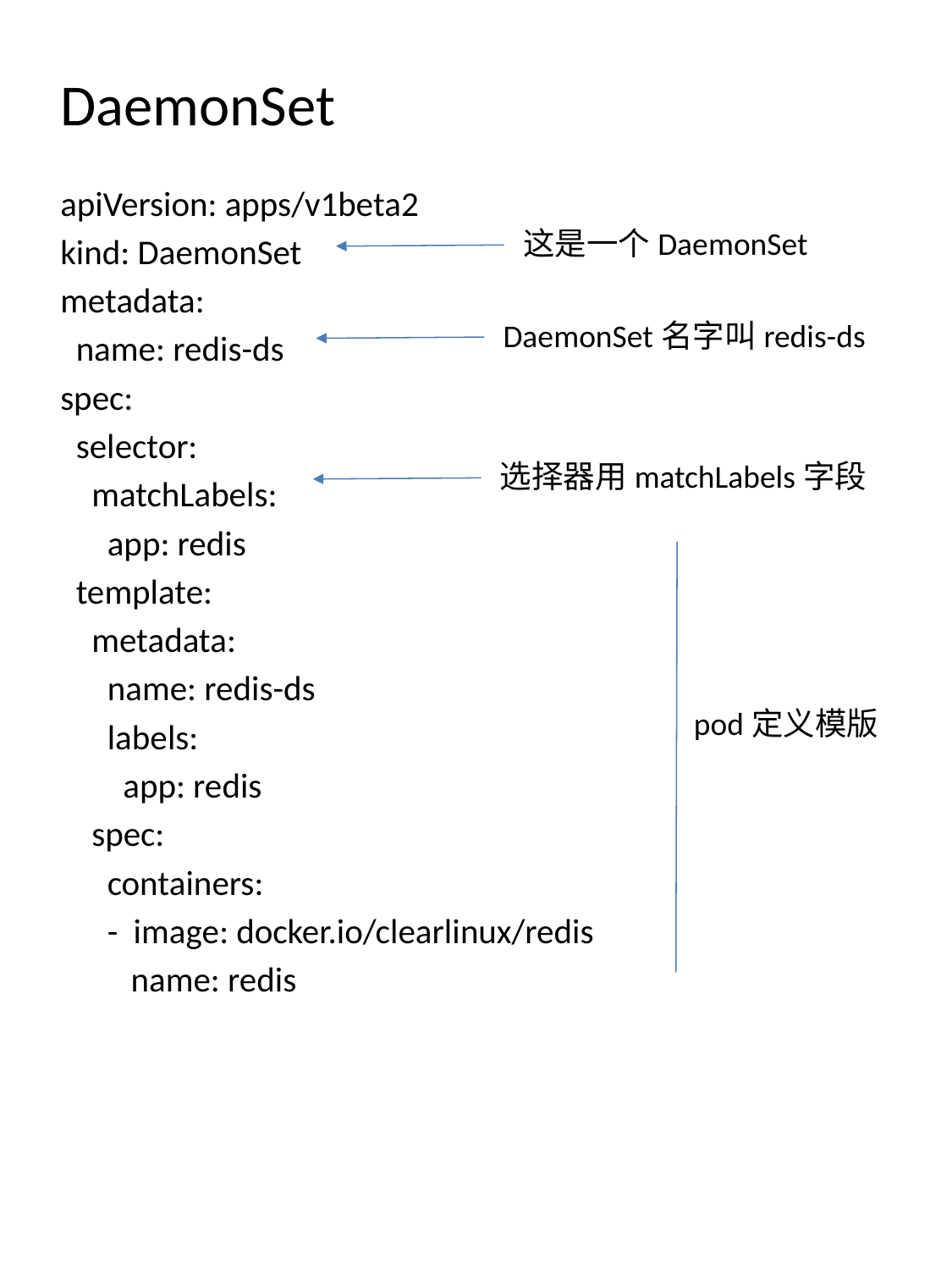

# DaemonSet
apiVersion: apps/v1beta2
kind: DaemonSet
metadata:
  name: redis-ds
spec:
  selector:
    matchLabels:
      app: redis
  template:
    metadata:
      name: redis-ds
      labels:
        app: redis
    spec:
      containers:
      -  image: docker.io/clearlinux/redis
         name: redis
这是一个DaemonSet
DaemonSet名字叫redis-ds
选择器用matchLabels字段
pod定义模版